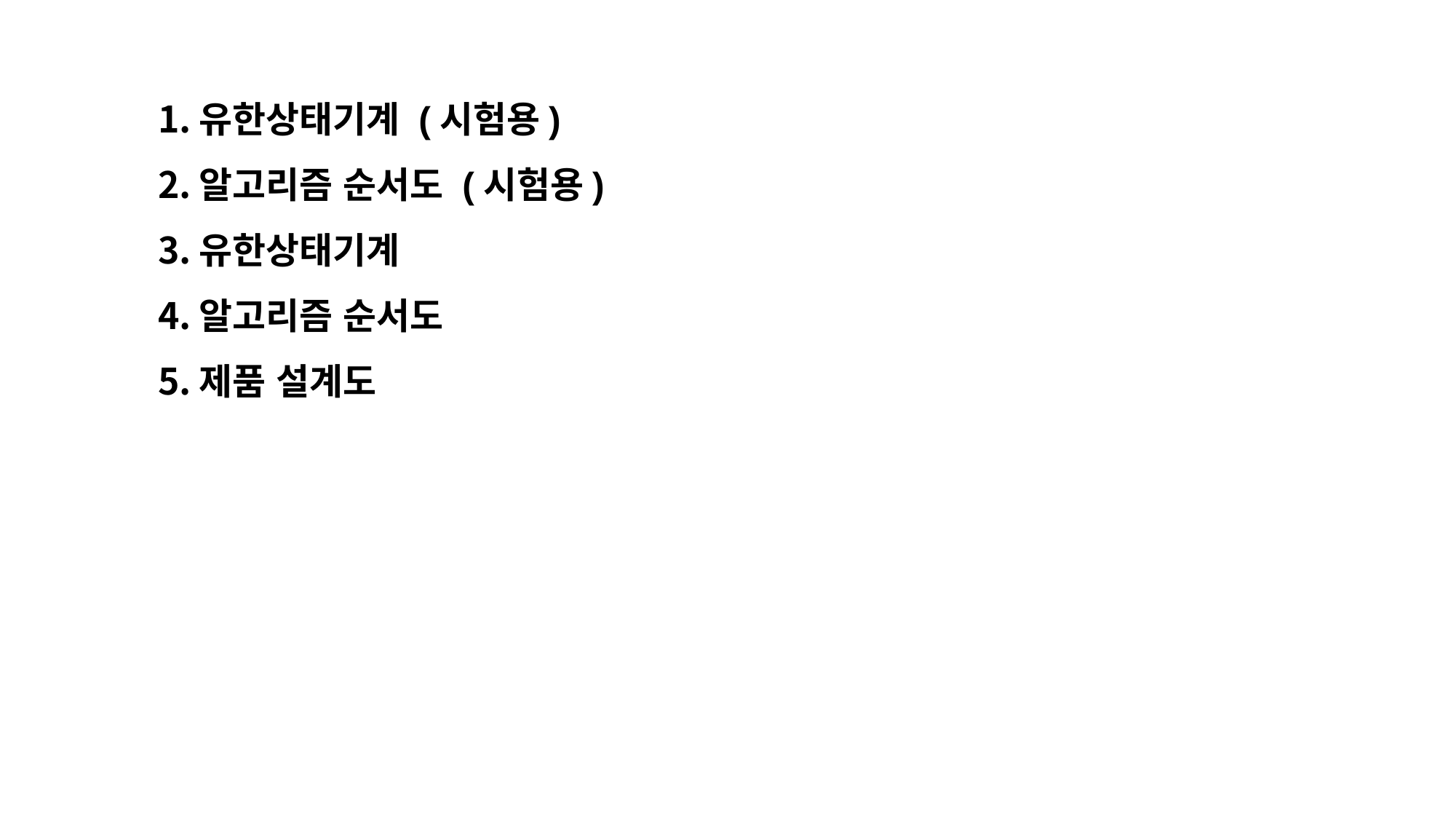

유한상태기계 (시험용)
알고리즘 순서도 (시험용)
유한상태기계
알고리즘 순서도
제품 설계도